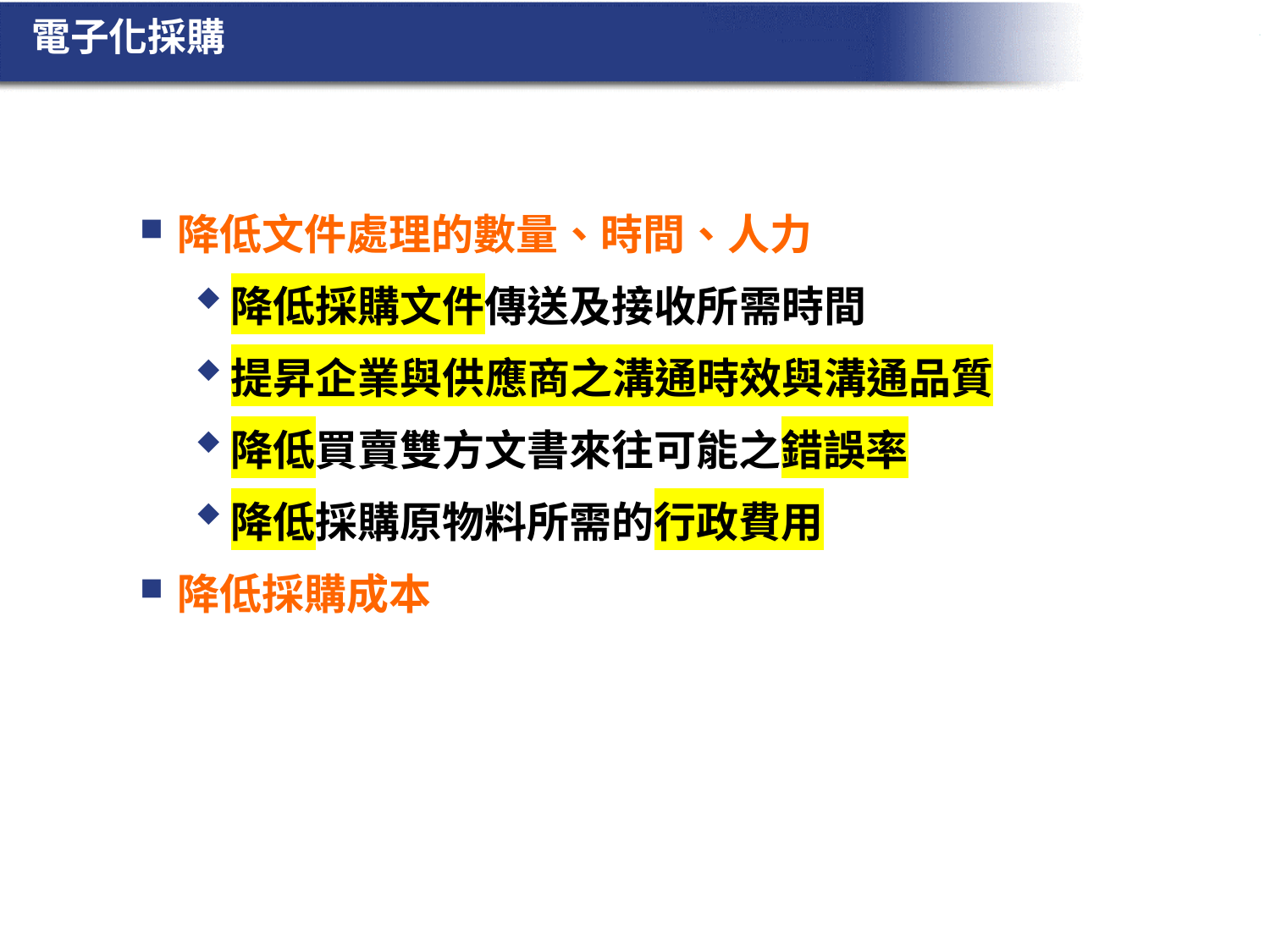

# 電子化採購

降低文件處理的數量、時間、人力
降低採購文件傳送及接收所需時間
提昇企業與供應商之溝通時效與溝通品質
降低買賣雙方文書來往可能之錯誤率
降低採購原物料所需的行政費用
降低採購成本